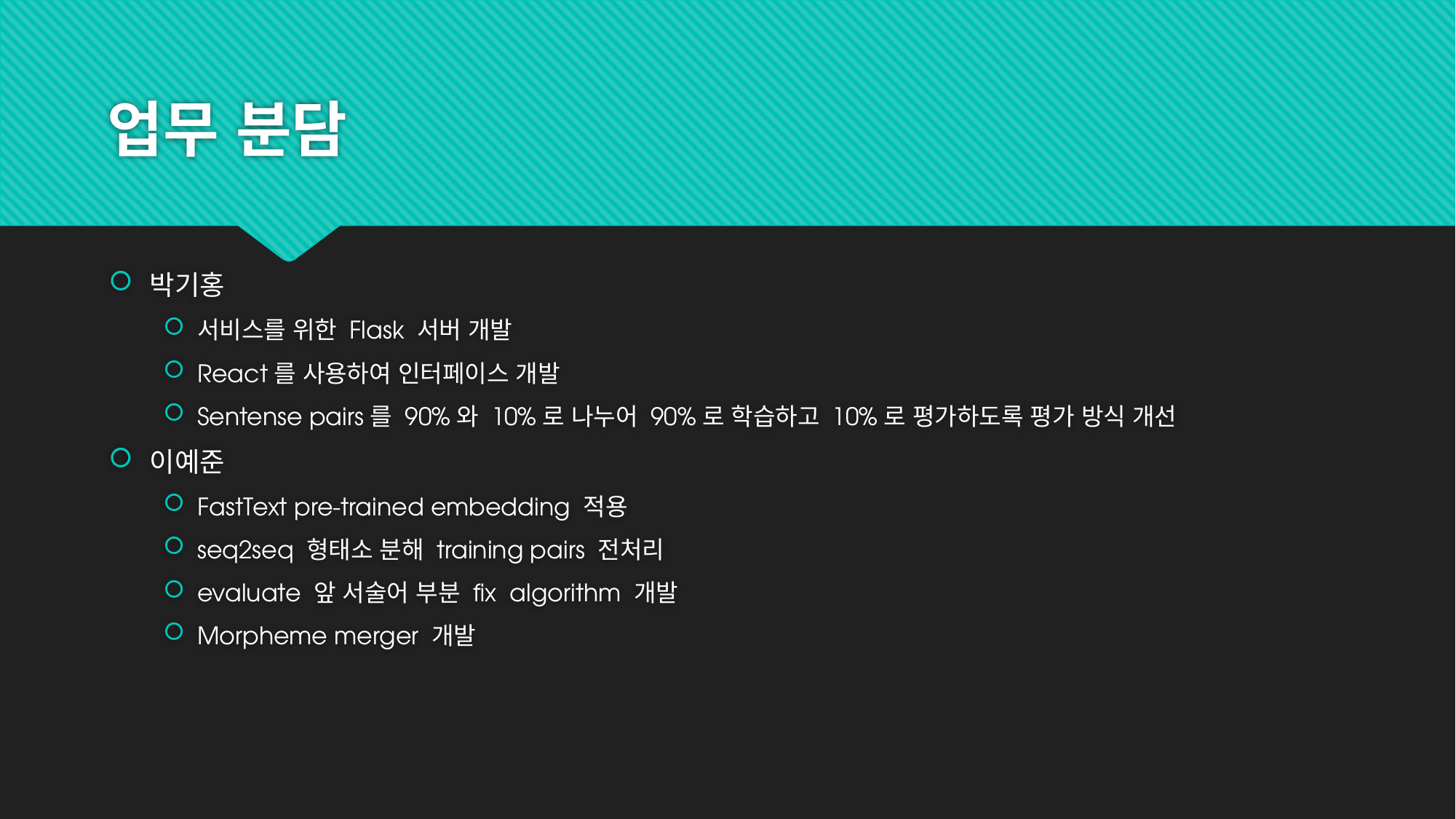

# 업무 분담
박기홍
서비스를 위한 Flask 서버 개발
React를 사용하여 인터페이스 개발
Sentense pairs를 90%와 10%로 나누어 90%로 학습하고 10%로 평가하도록 평가 방식 개선
이예준
FastText pre-trained embedding 적용
seq2seq 형태소 분해 training pairs 전처리
evaluate 앞 서술어 부분 fix  algorithm 개발
Morpheme merger 개발